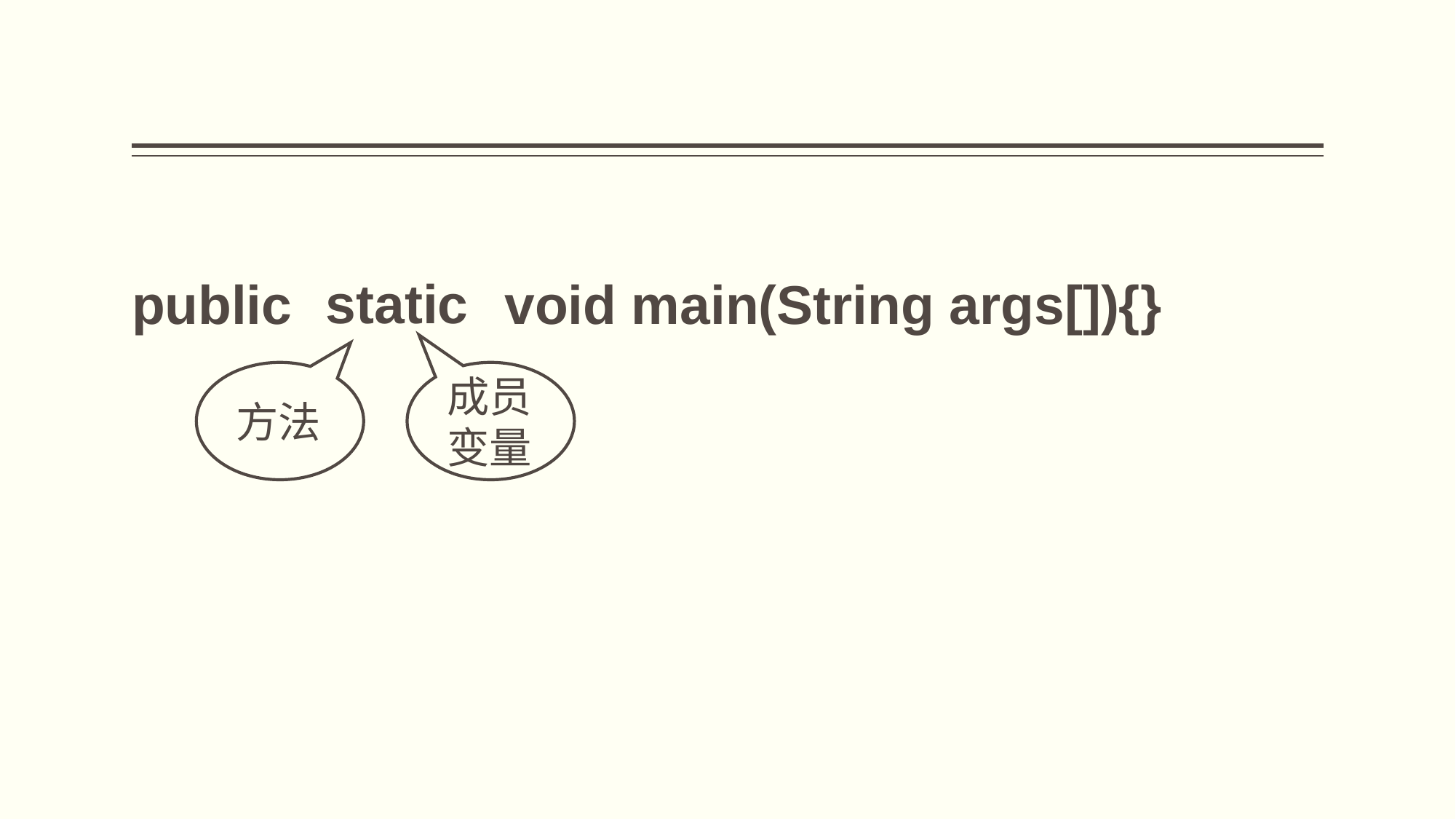

#
static
public 		   void main(String args[]){}

方法

成员
变量